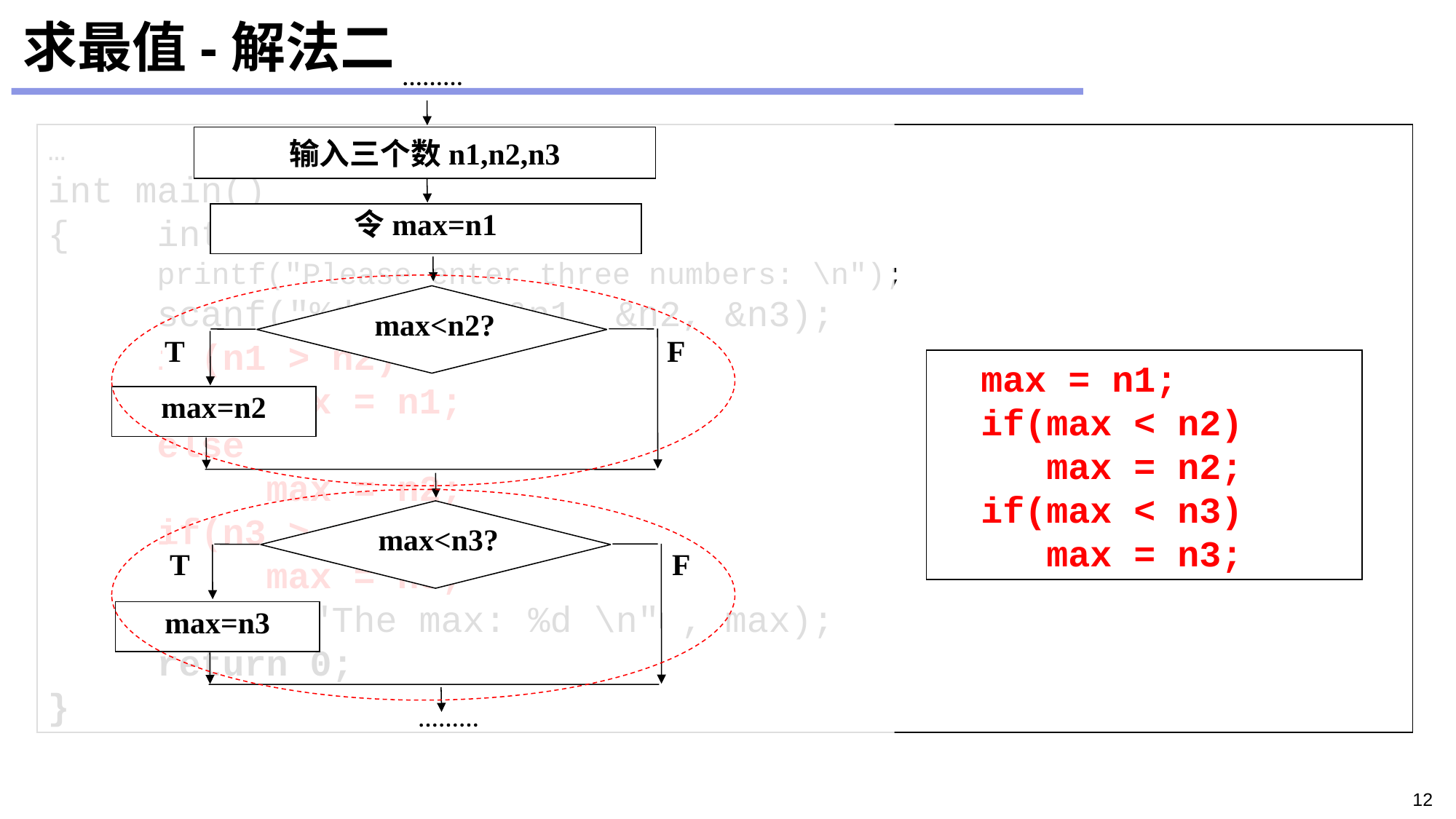

求最值-解法二

输入三个数n1,n2,n3

令max=n1

max<n2?

T
F

max=n2

max<n3?

T

F

max=n3

…
int main()
{	int n1, n2, n3, max;
	printf("Please enter three numbers: \n");
	scanf("%d%d%d", &n1, &n2, &n3);
	if(n1 > n2)
		max = n1;
	else
		max = n2;
	if(n3 > max)
		max = n3;
	printf("The max: %d \n" , max);
	return 0;
}

  max = n1;
  if(max < n2)
	max = n2;
  if(max < n3)
	max = n3;

12